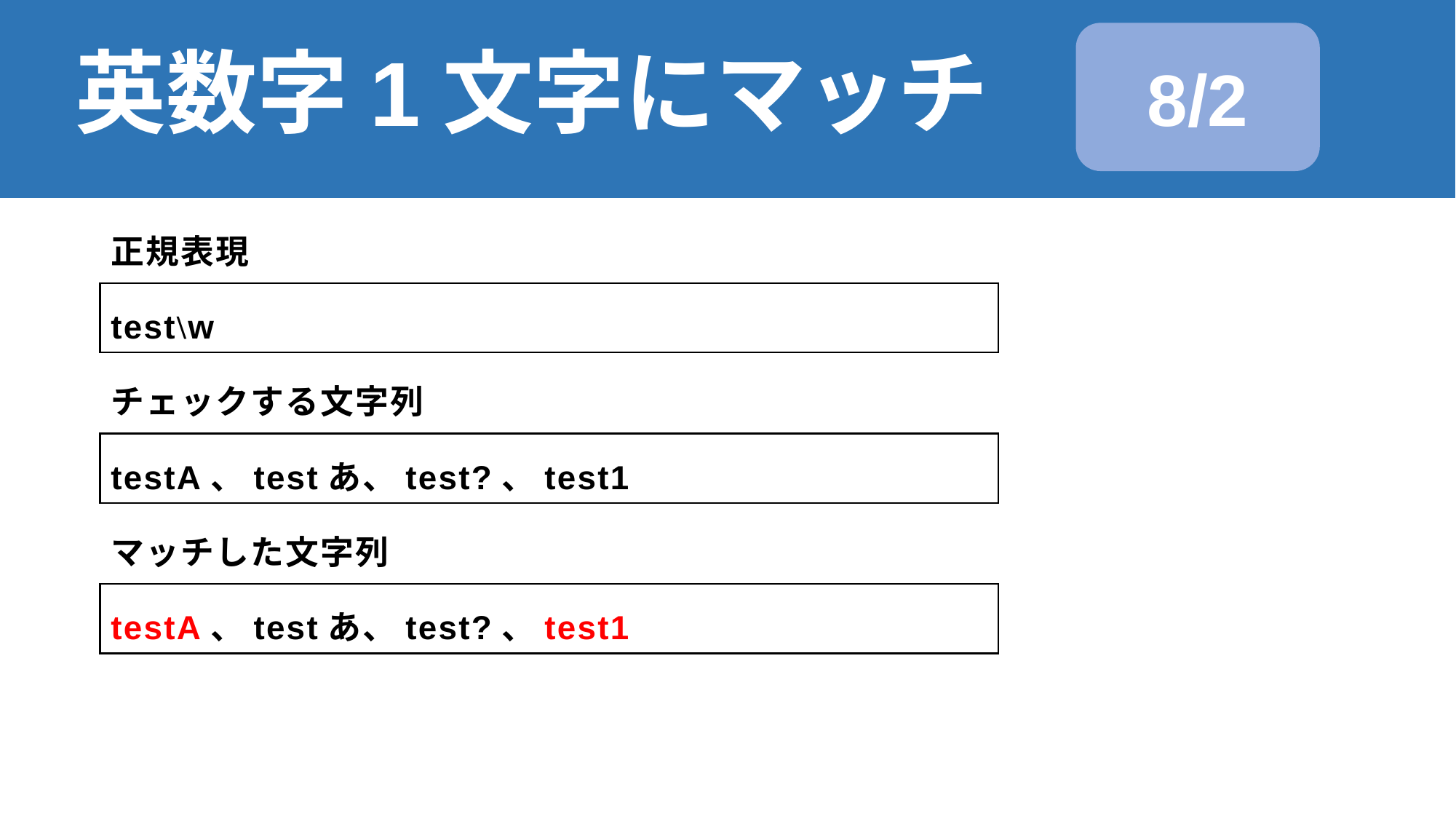

# 英数字1文字にマッチ
8/2
正規表現
test\w
チェックする文字列
testA、testあ、test?、test1
マッチした文字列
testA、testあ、test?、test1